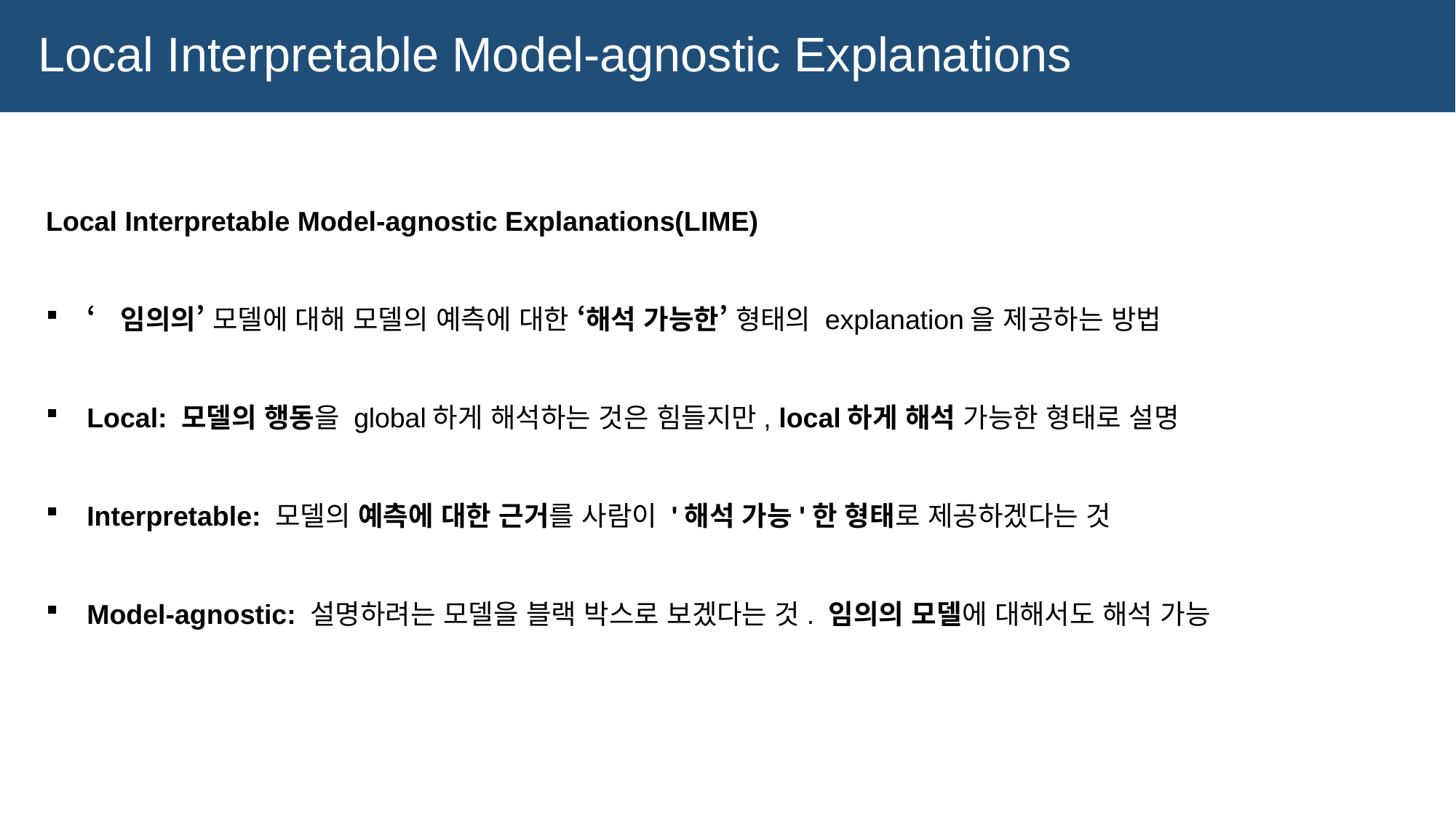

# Local Interpretable Model-agnostic Explanations
Local Interpretable Model-agnostic Explanations(LIME)

‘임의의’ 모델에 대해 모델의 예측에 대한 ‘해석 가능한’ 형태의 explanation을 제공하는 방법

Local: 모델의 행동을 global하게 해석하는 것은 힘들지만, local하게 해석 가능한 형태로 설명

Interpretable: 모델의 예측에 대한 근거를 사람이 '해석 가능'한 형태로 제공하겠다는 것

Model-agnostic: 설명하려는 모델을 블랙 박스로 보겠다는 것. 임의의 모델에 대해서도 해석 가능